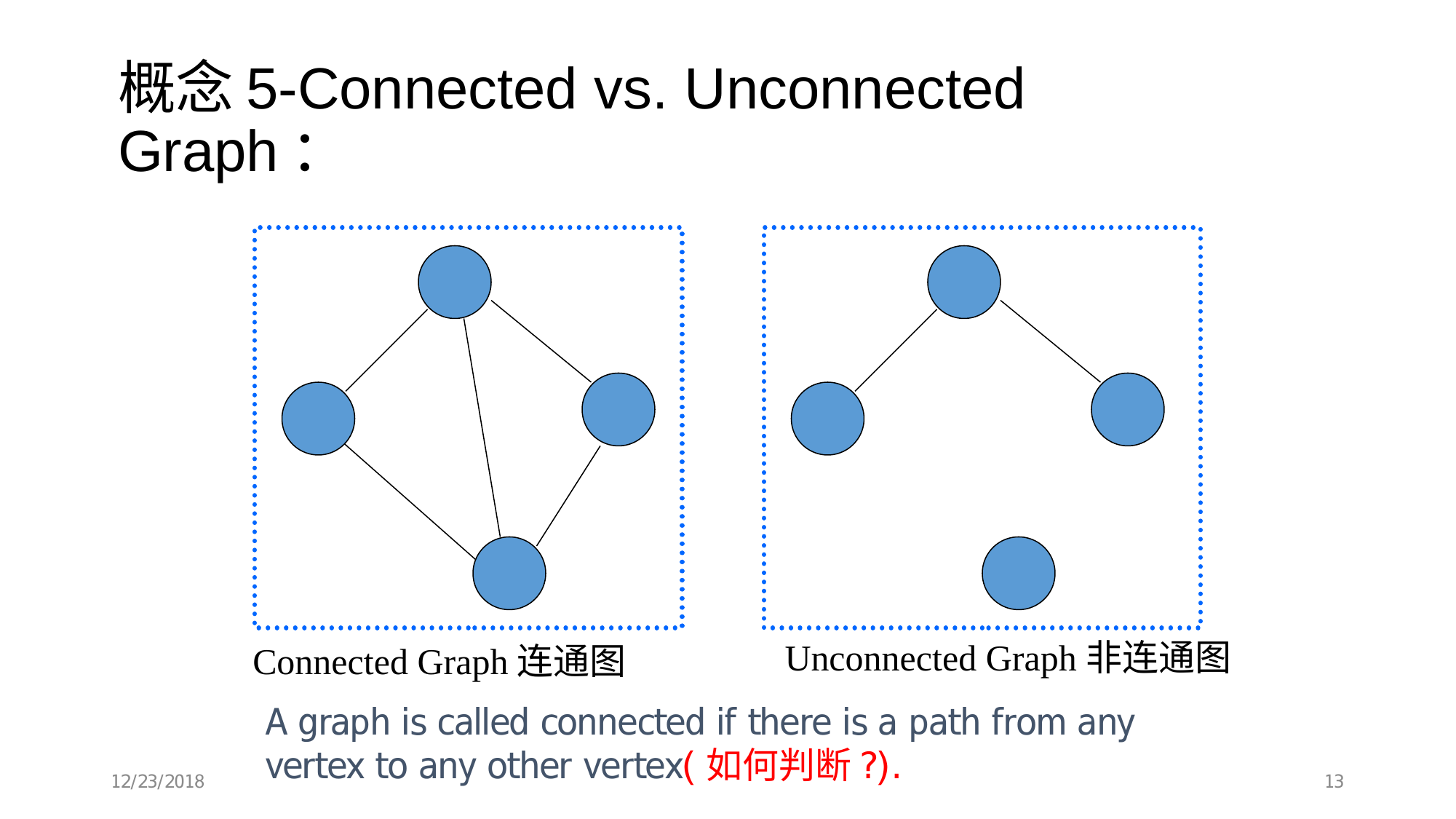

# 概念5-Connected vs. Unconnected Graph：

Unconnected Graph非连通图
Connected Graph连通图
A graph is called connected if there is a path from any vertex to any other vertex(如何判断?).
12/23/2018
数据结构与程序设计
13